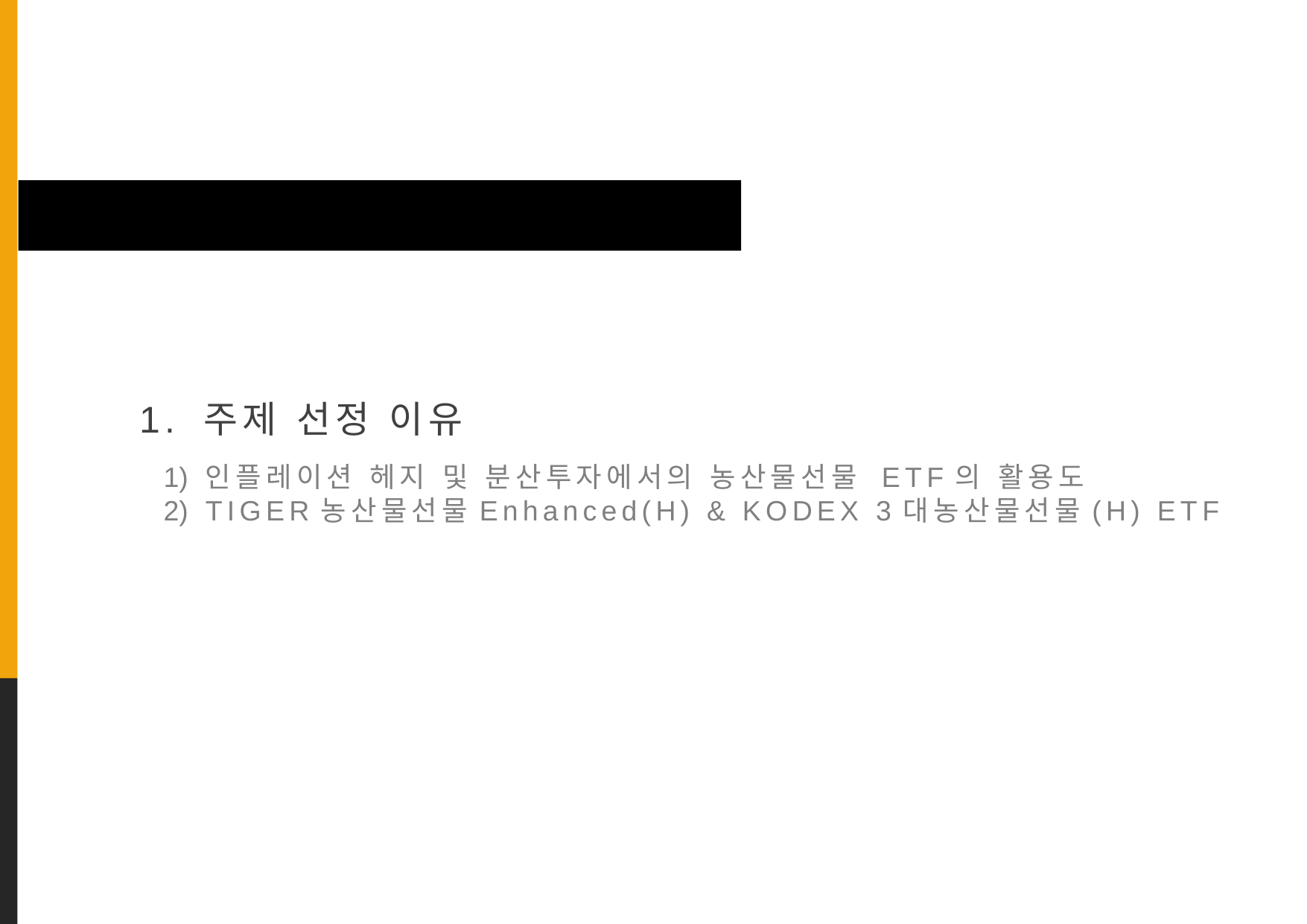

1. 주제 선정 이유
인플레이션 헤지 및 분산투자에서의 농산물선물 ETF의 활용도
TIGER농산물선물Enhanced(H) & KODEX 3대농산물선물(H) ETF